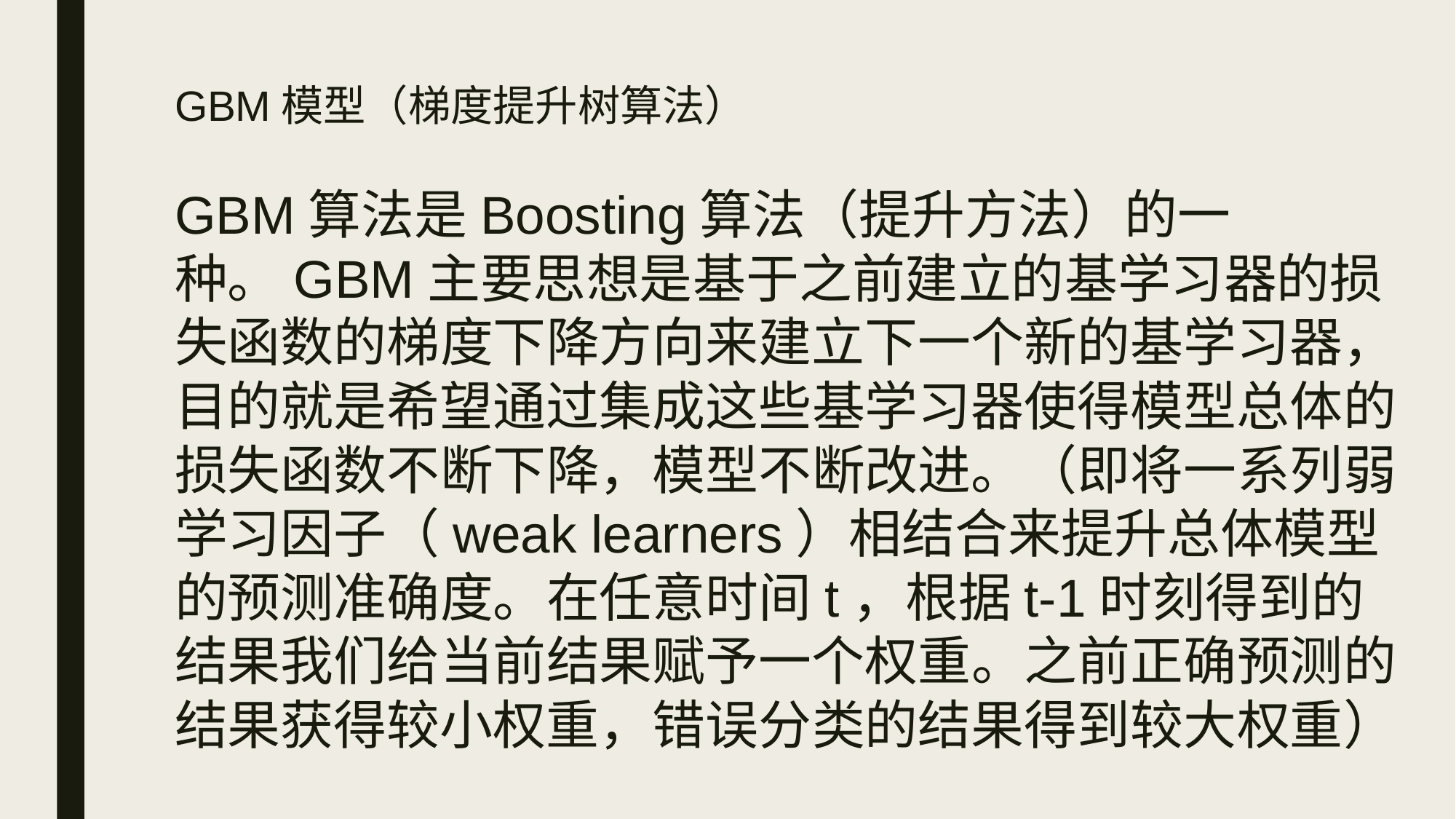

# GBM模型（梯度提升树算法）
GBM算法是Boosting算法（提升方法）的一种。GBM主要思想是基于之前建立的基学习器的损失函数的梯度下降方向来建立下一个新的基学习器，目的就是希望通过集成这些基学习器使得模型总体的损失函数不断下降，模型不断改进。（即将一系列弱学习因子（weak learners）相结合来提升总体模型的预测准确度。在任意时间t，根据t-1时刻得到的结果我们给当前结果赋予一个权重。之前正确预测的结果获得较小权重，错误分类的结果得到较大权重）